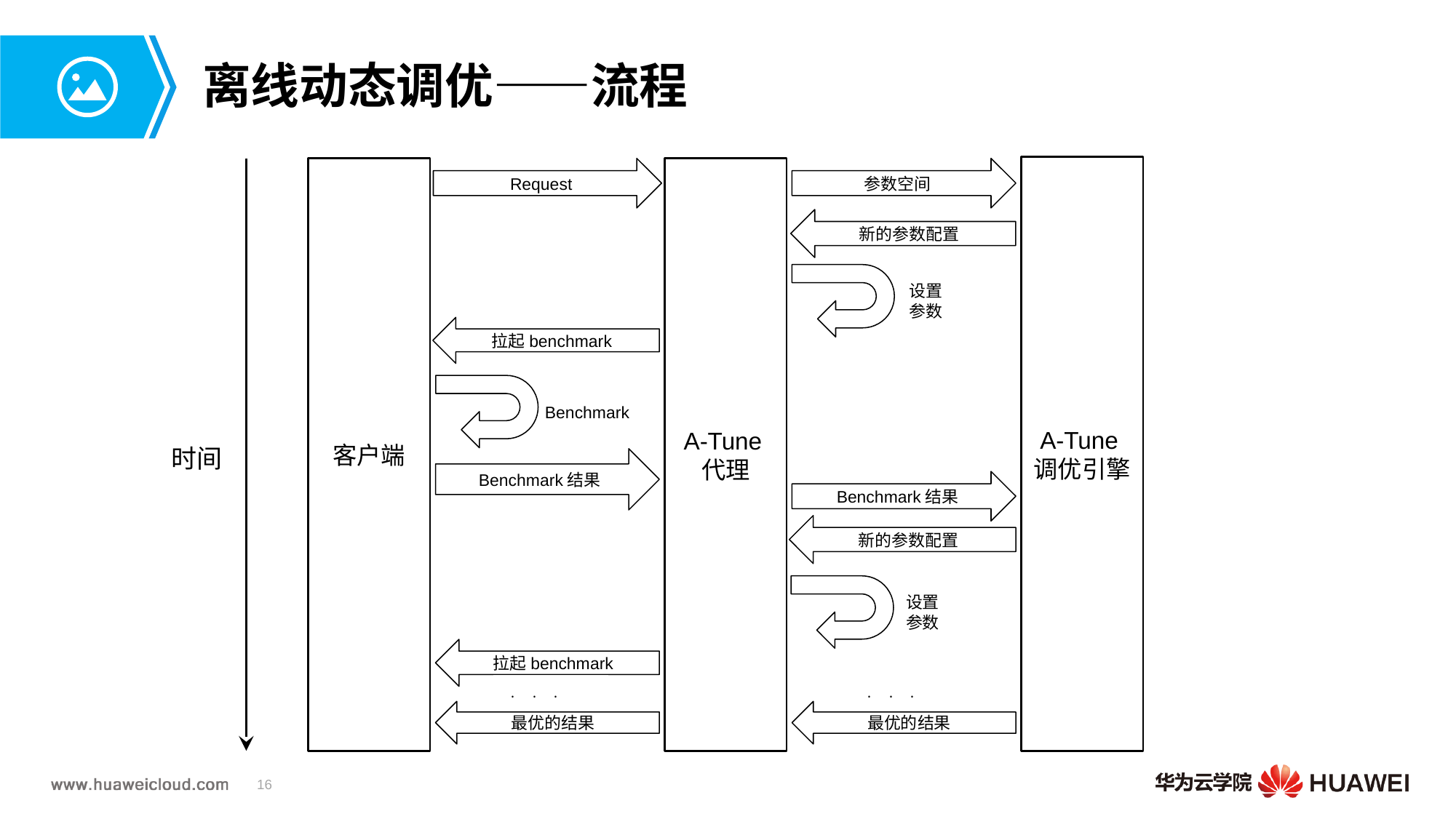

# 离线动态调优——流程
A-Tune调优引擎
客户端
Request
A-Tune代理
参数空间
新的参数配置

设置参数
拉起benchmark

Benchmark
时间
Benchmark结果
Benchmark结果
新的参数配置

设置参数
拉起benchmark
﹒ ﹒ ﹒
﹒ ﹒ ﹒
最优的结果
最优的结果